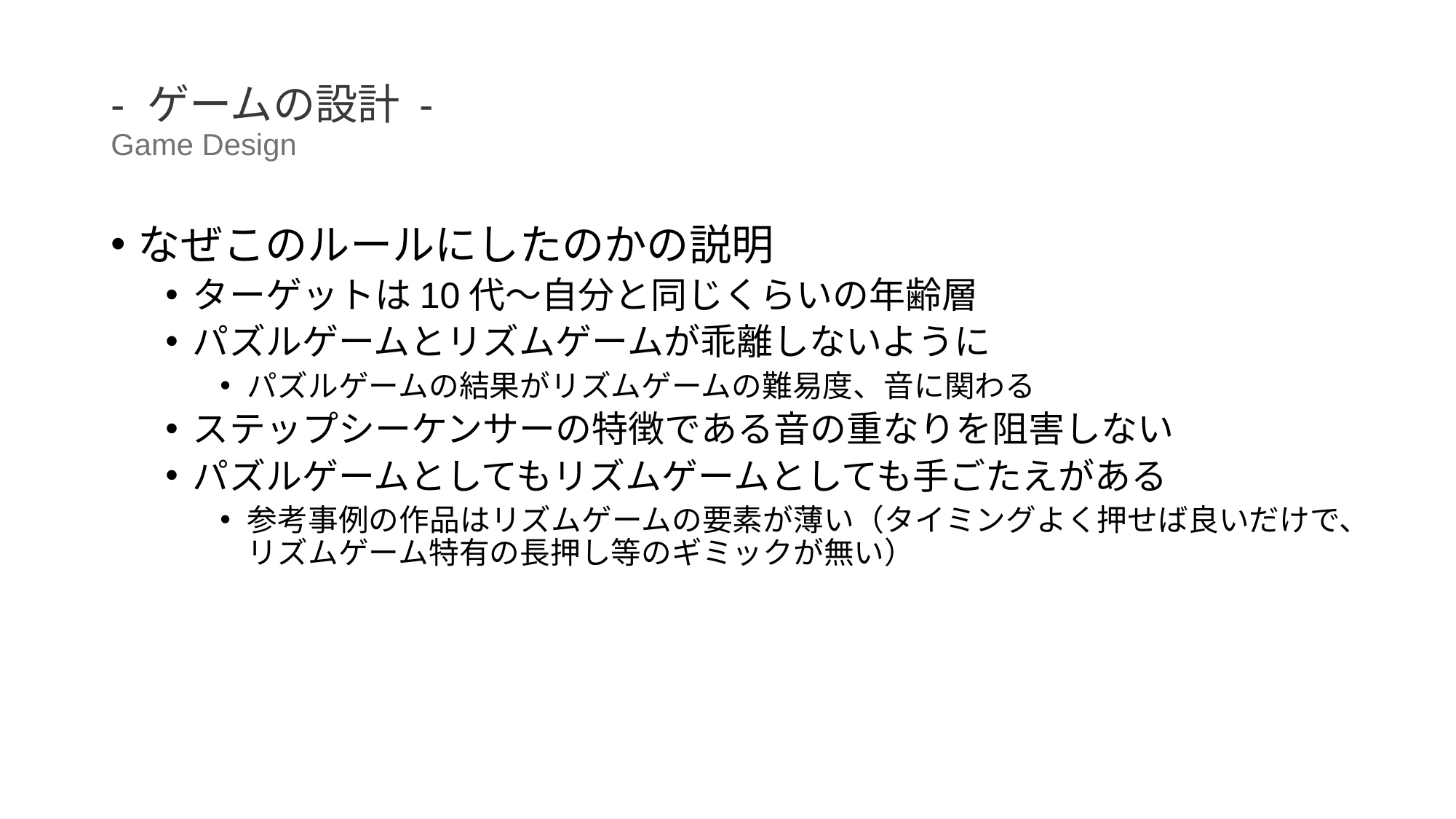

# - ゲームの設計 - Game Design
なぜこのルールにしたのかの説明
ターゲットは10代～自分と同じくらいの年齢層
パズルゲームとリズムゲームが乖離しないように
パズルゲームの結果がリズムゲームの難易度、音に関わる
ステップシーケンサーの特徴である音の重なりを阻害しない
パズルゲームとしてもリズムゲームとしても手ごたえがある
参考事例の作品はリズムゲームの要素が薄い（タイミングよく押せば良いだけで、リズムゲーム特有の長押し等のギミックが無い）